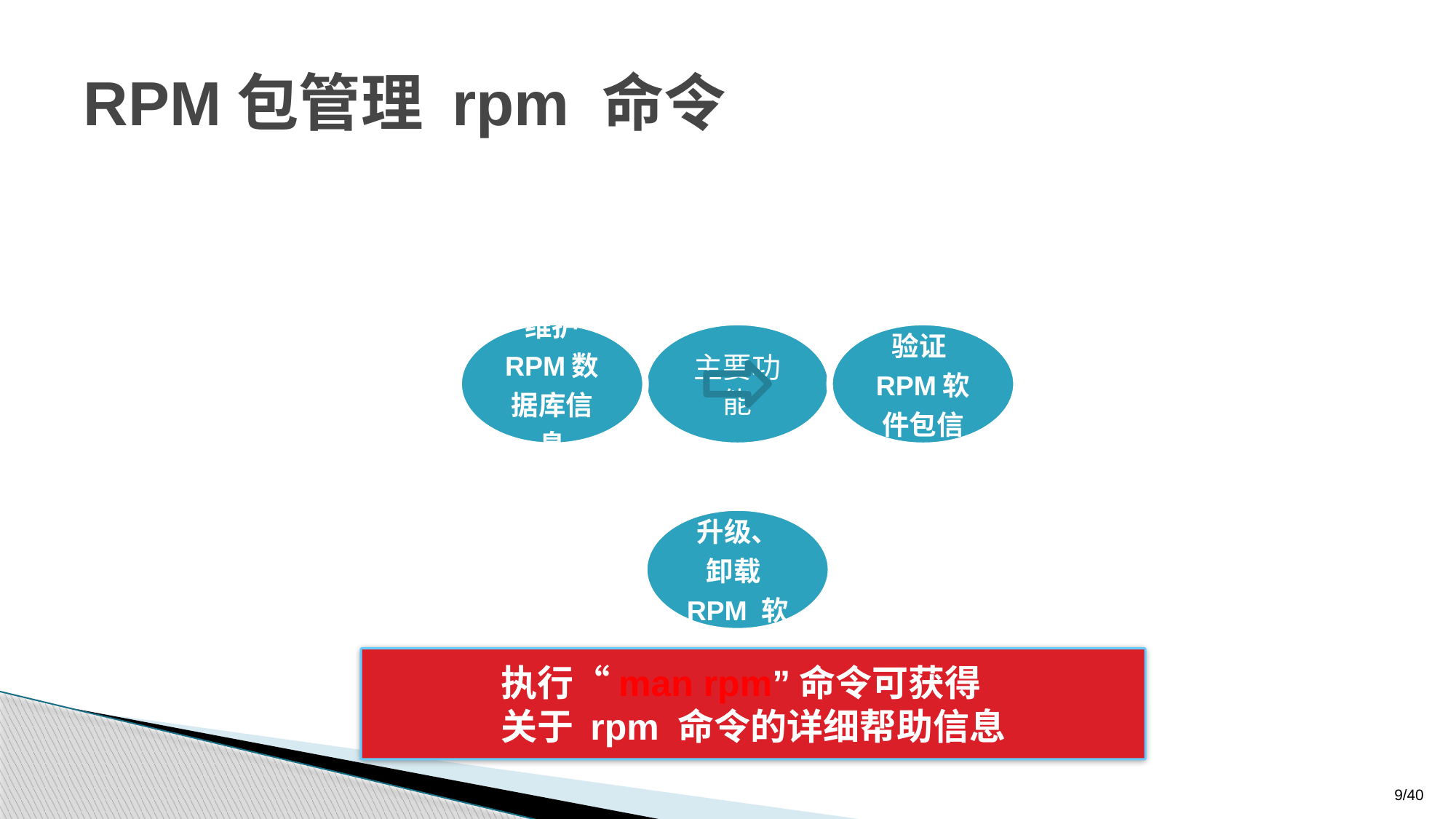

# RPM包管理 rpm 命令
主要功能
查询、验证RPM软件包信息
安装、升级、卸载RPM 软件包
维护 RPM数据库信息
执行“man rpm”命令可获得
关于 rpm 命令的详细帮助信息
9/40